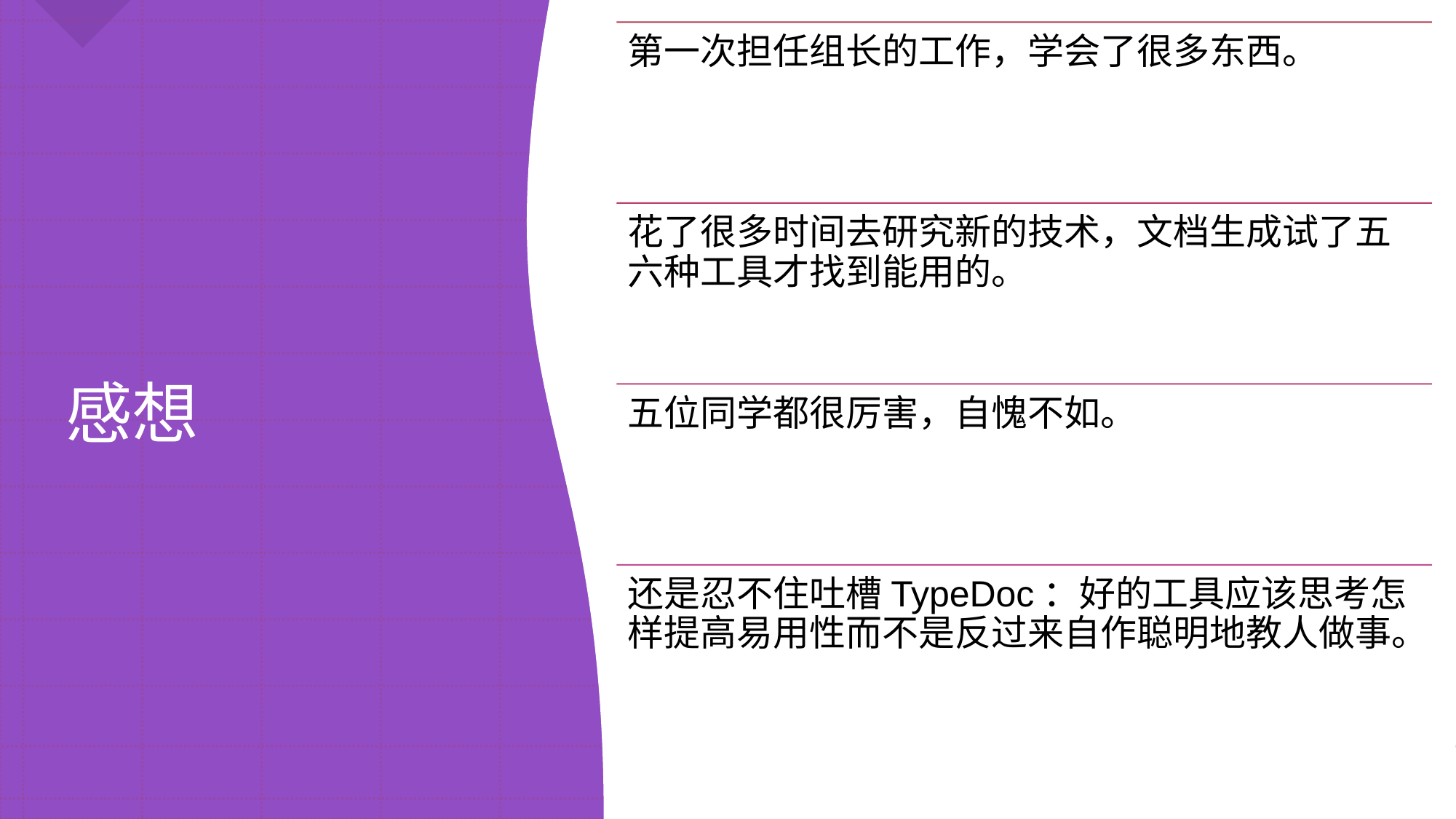

第一次担任组长的工作，学会了很多东西。
花了很多时间去研究新的技术，文档生成试了五六种工具才找到能用的。
五位同学都很厉害，自愧不如。
还是忍不住吐槽TypeDoc：好的工具应该思考怎样提高易用性而不是反过来自作聪明地教人做事。
# 感想